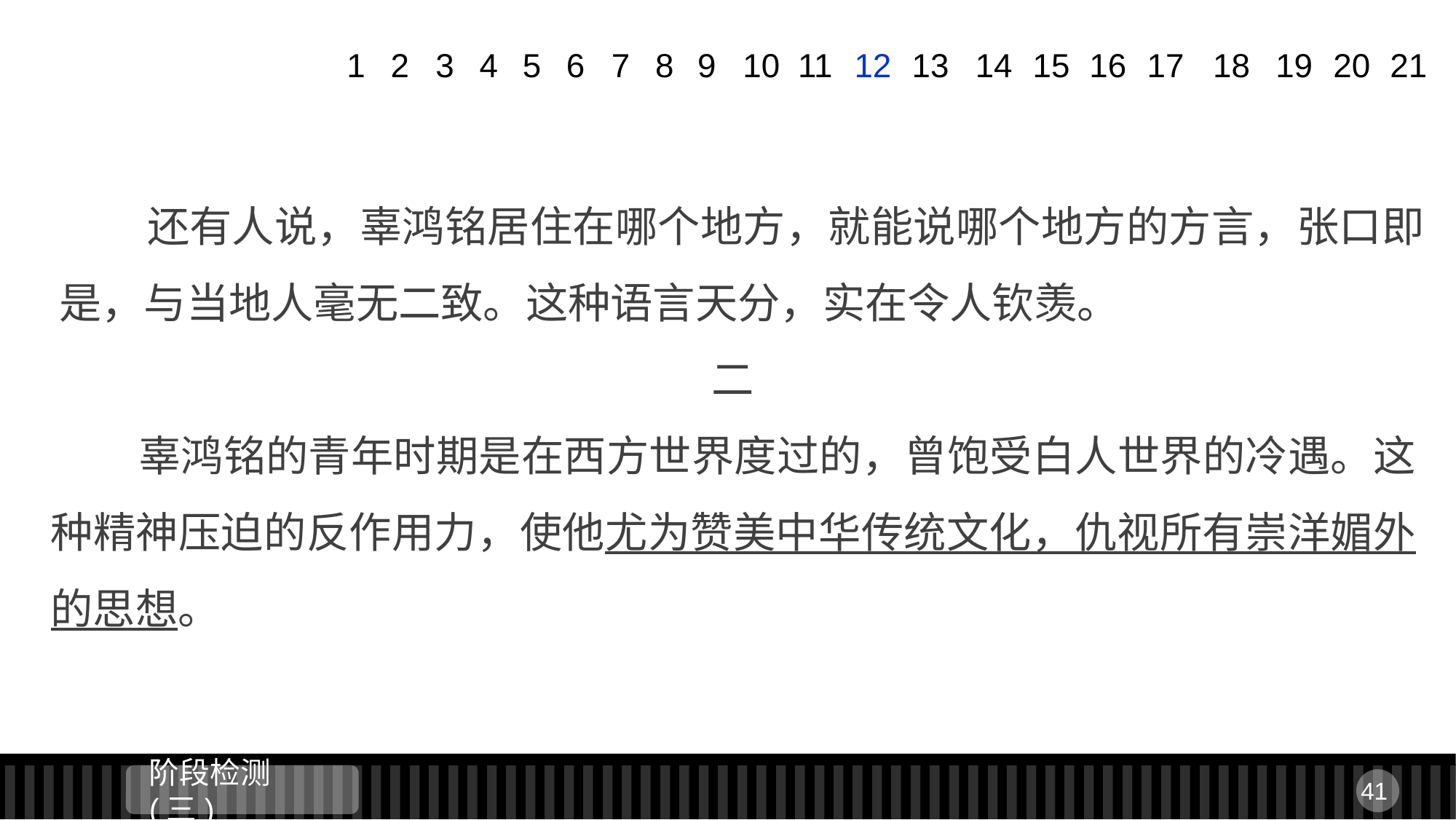

1
2
3
4
5
6
7
8
9
11
12
13
14
15
16
17
18
19
20
21
10
        还有人说，辜鸿铭居住在哪个地方，就能说哪个地方的方言，张口即是，与当地人毫无二致。这种语言天分，实在令人钦羡。
二
        辜鸿铭的青年时期是在西方世界度过的，曾饱受白人世界的冷遇。这种精神压迫的反作用力，使他尤为赞美中华传统文化，仇视所有崇洋媚外的思想。